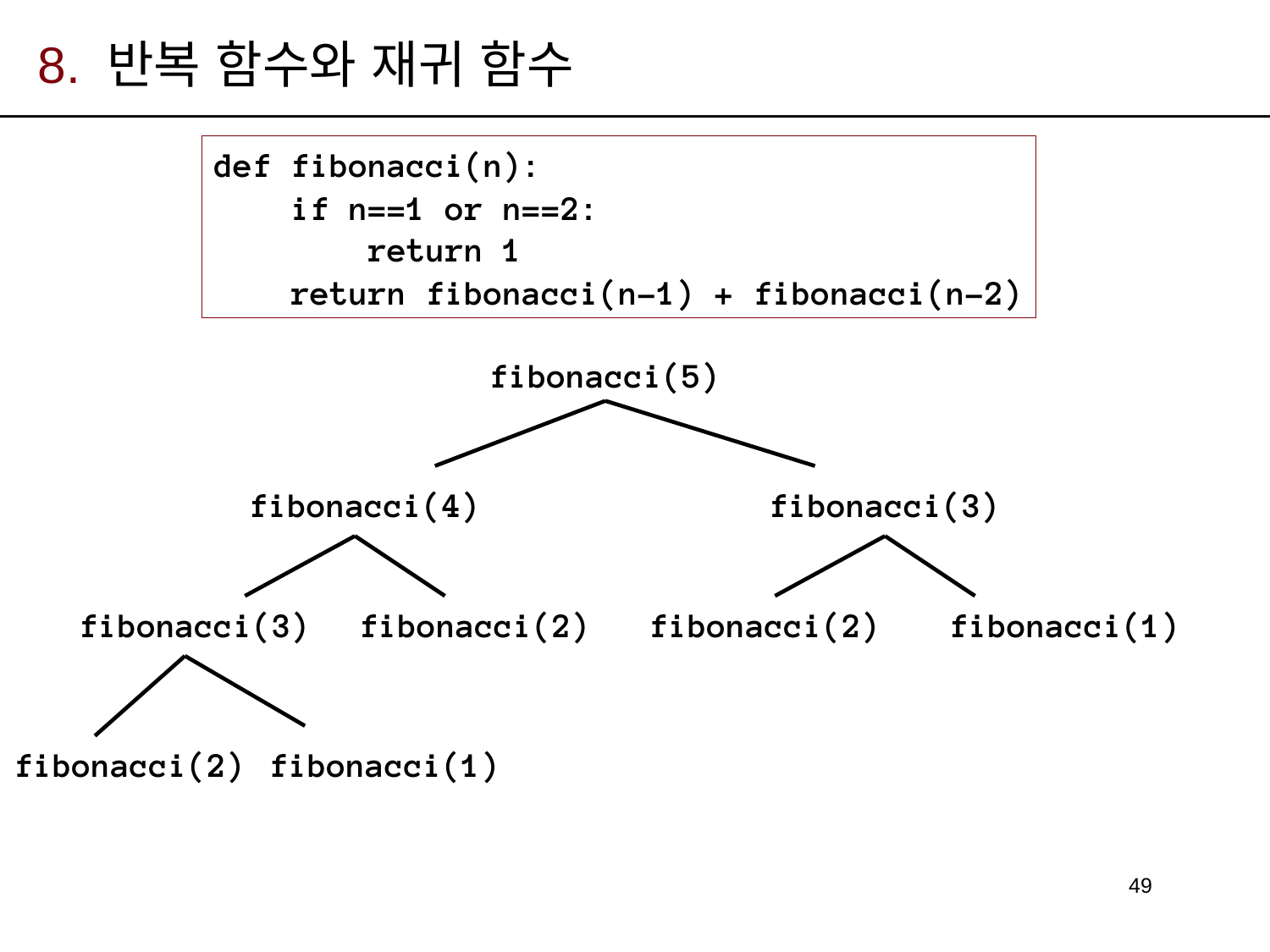

# 8. 반복 함수와 재귀 함수
def fibonacci(n):
    if n==1 or n==2:
        return 1
    return fibonacci(n-1) + fibonacci(n-2)
fibonacci(5)
fibonacci(4)
fibonacci(3)
fibonacci(3)
fibonacci(2)
fibonacci(2)
fibonacci(1)
fibonacci(2)
fibonacci(1)
49